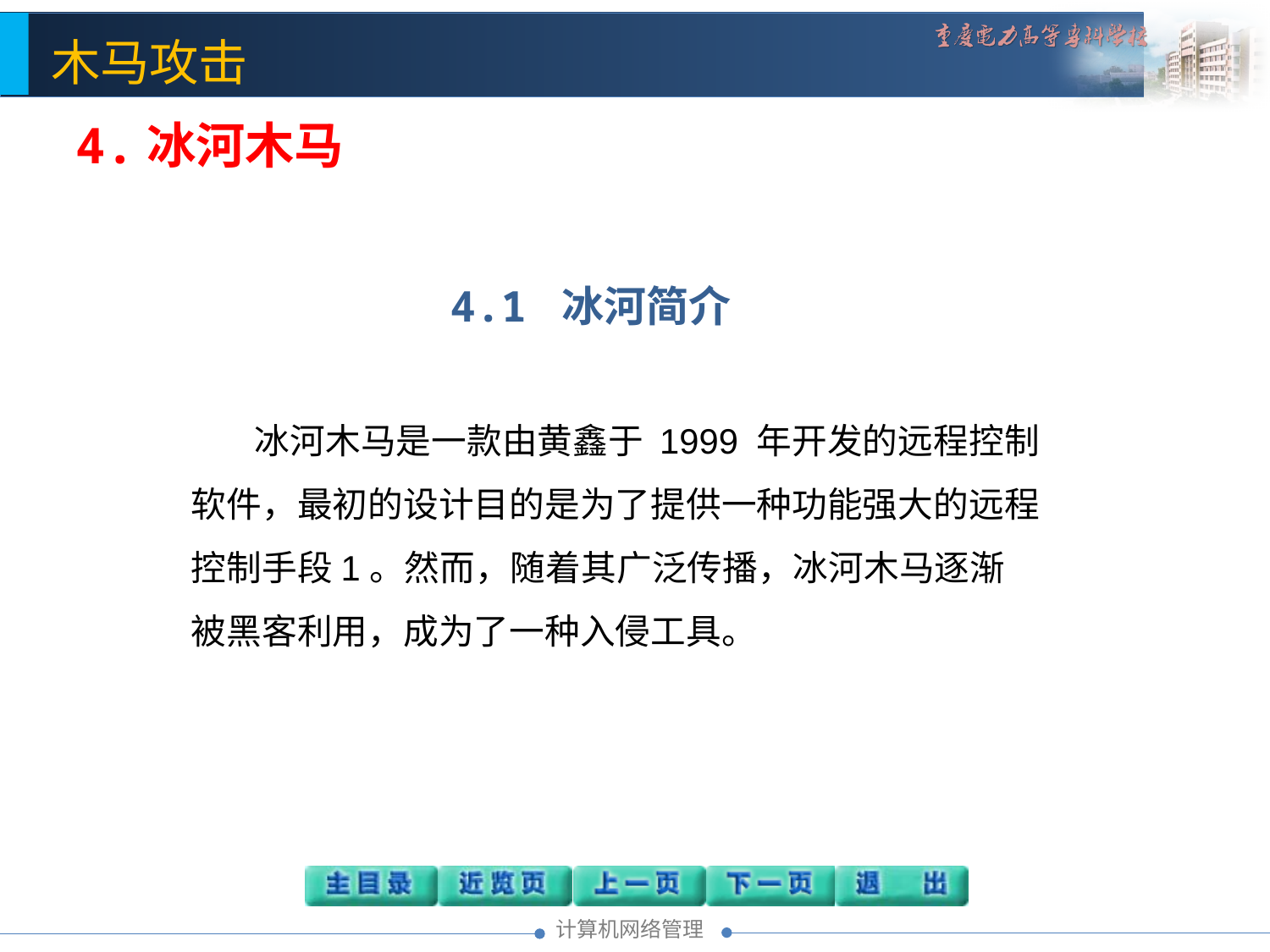

4.冰河木马
4.1 冰河简介
冰河木马是一款由黄鑫于 1999 年开发的远程控制软件，最初的设计目的是为了提供一种功能强大的远程控制手段1。然而，随着其广泛传播，冰河木马逐渐被黑客利用，成为了一种入侵工具。